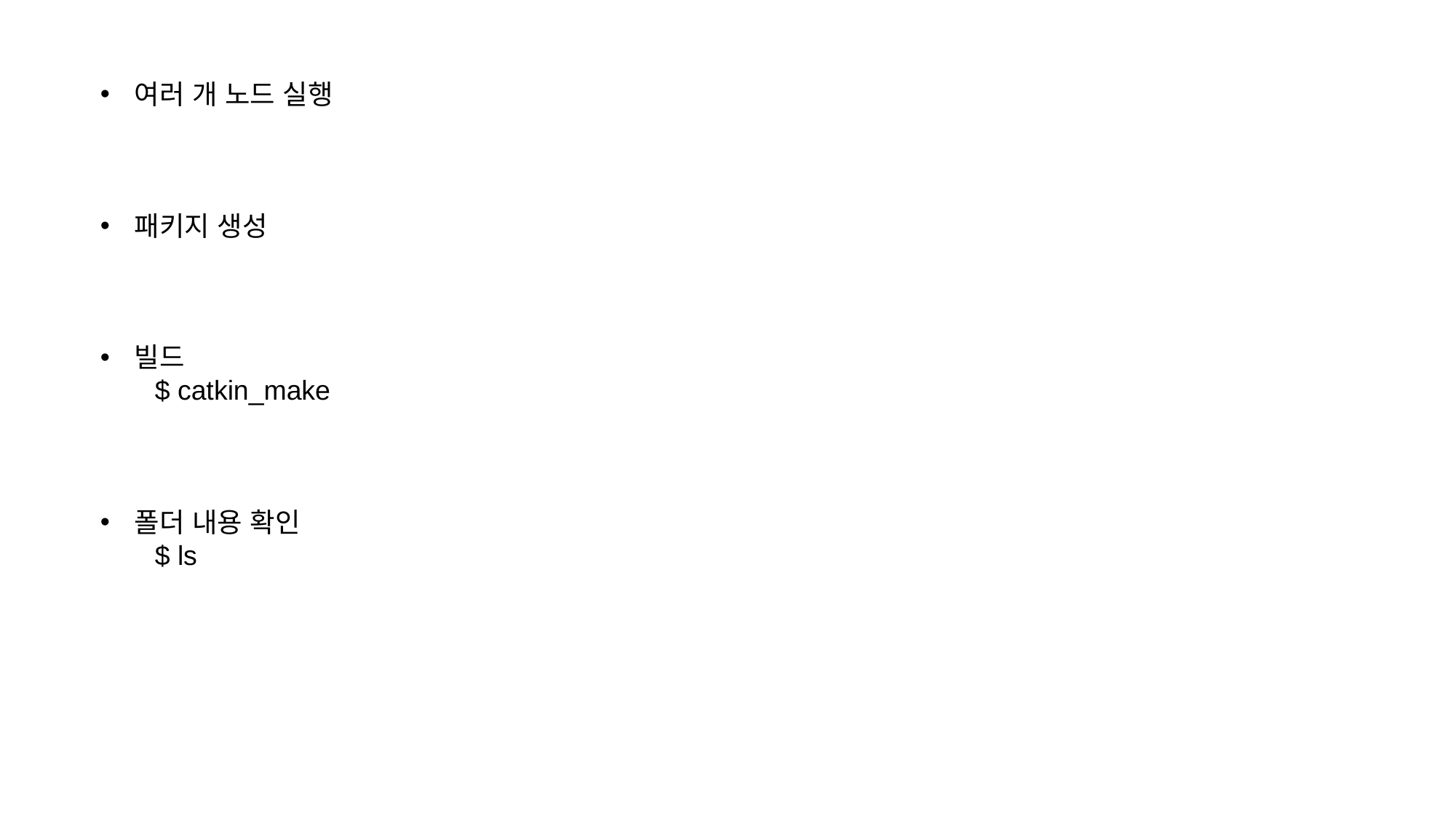

여러 개 노드 실행
패키지 생성
빌드
$ catkin_make
폴더 내용 확인
$ ls